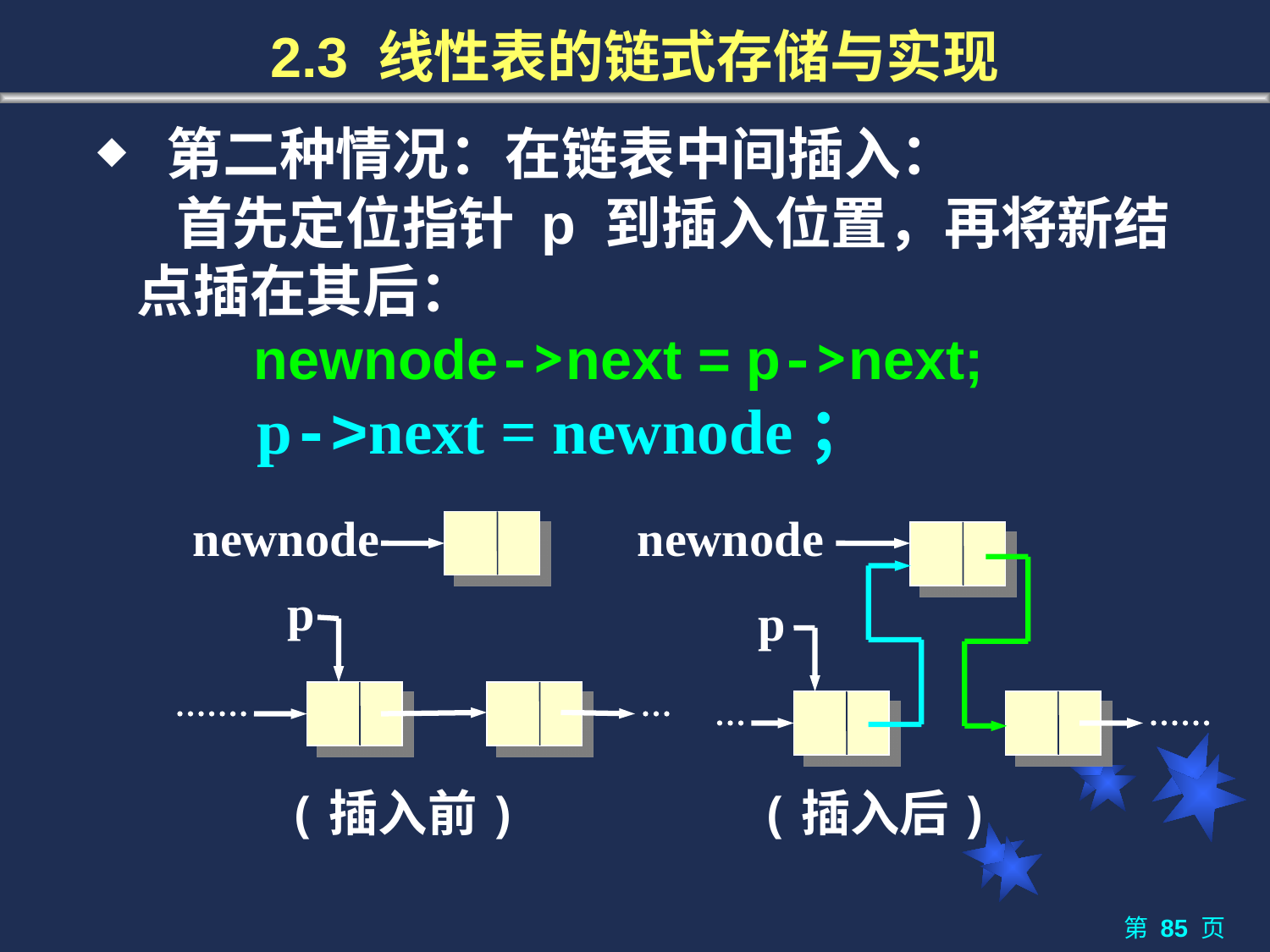

# 2.3 线性表的链式存储与实现
 第二种情况：在链表中间插入：
	  首先定位指针 p 到插入位置，再将新结点插在其后：
          newnode->next = p->next;
	          p->next = newnode；
newnode

p

newnode

p

(插入前)
(插入后)
第 85 页